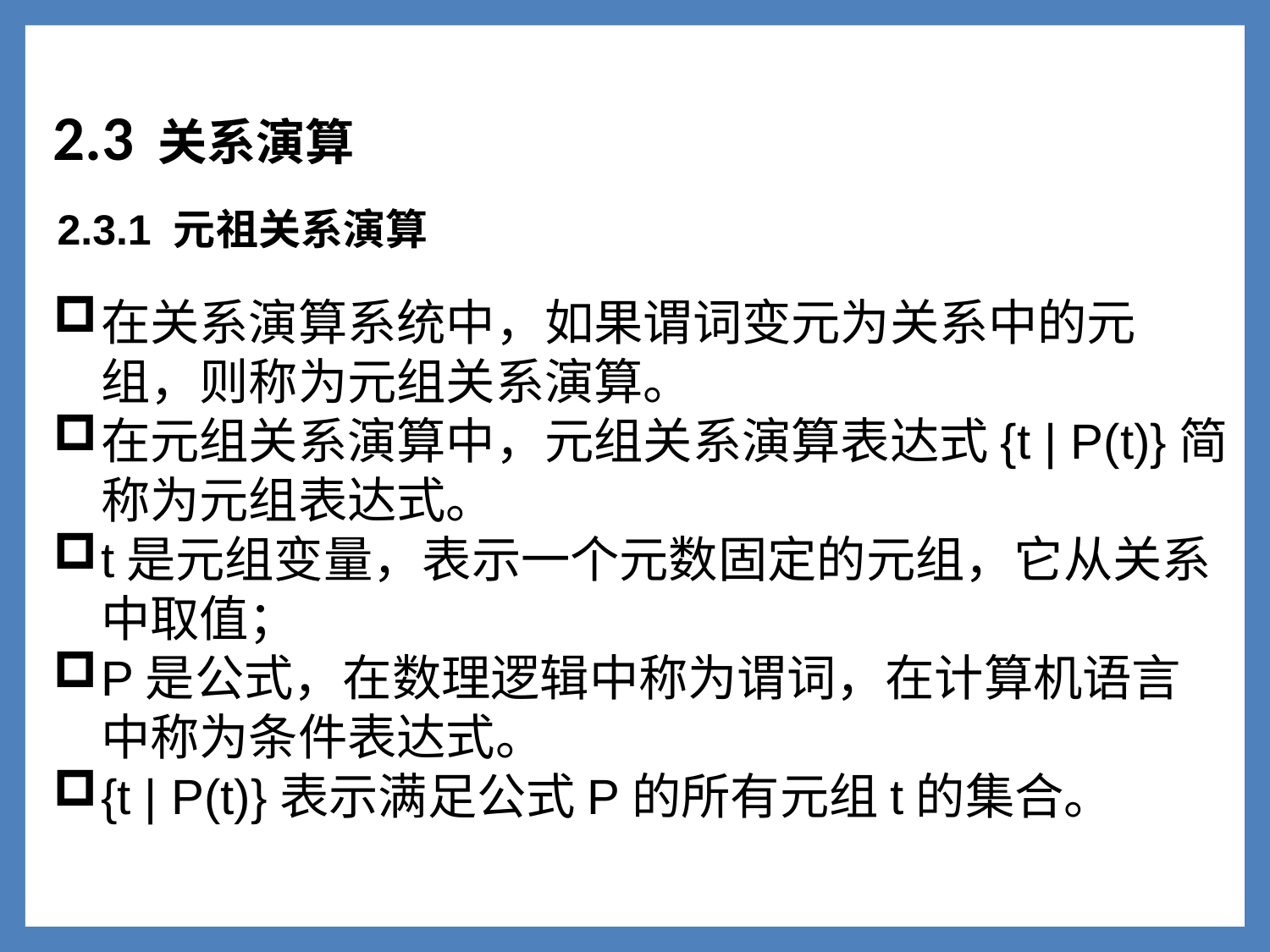

2.3 关系演算
2.3.1 元祖关系演算

在关系演算系统中，如果谓词变元为关系中的元组，则称为元组关系演算。
在元组关系演算中，元组关系演算表达式{t | P(t)}简称为元组表达式。
t是元组变量，表示一个元数固定的元组，它从关系中取值；
P是公式，在数理逻辑中称为谓词，在计算机语言中称为条件表达式。
{t | P(t)}表示满足公式P的所有元组t的集合。
1